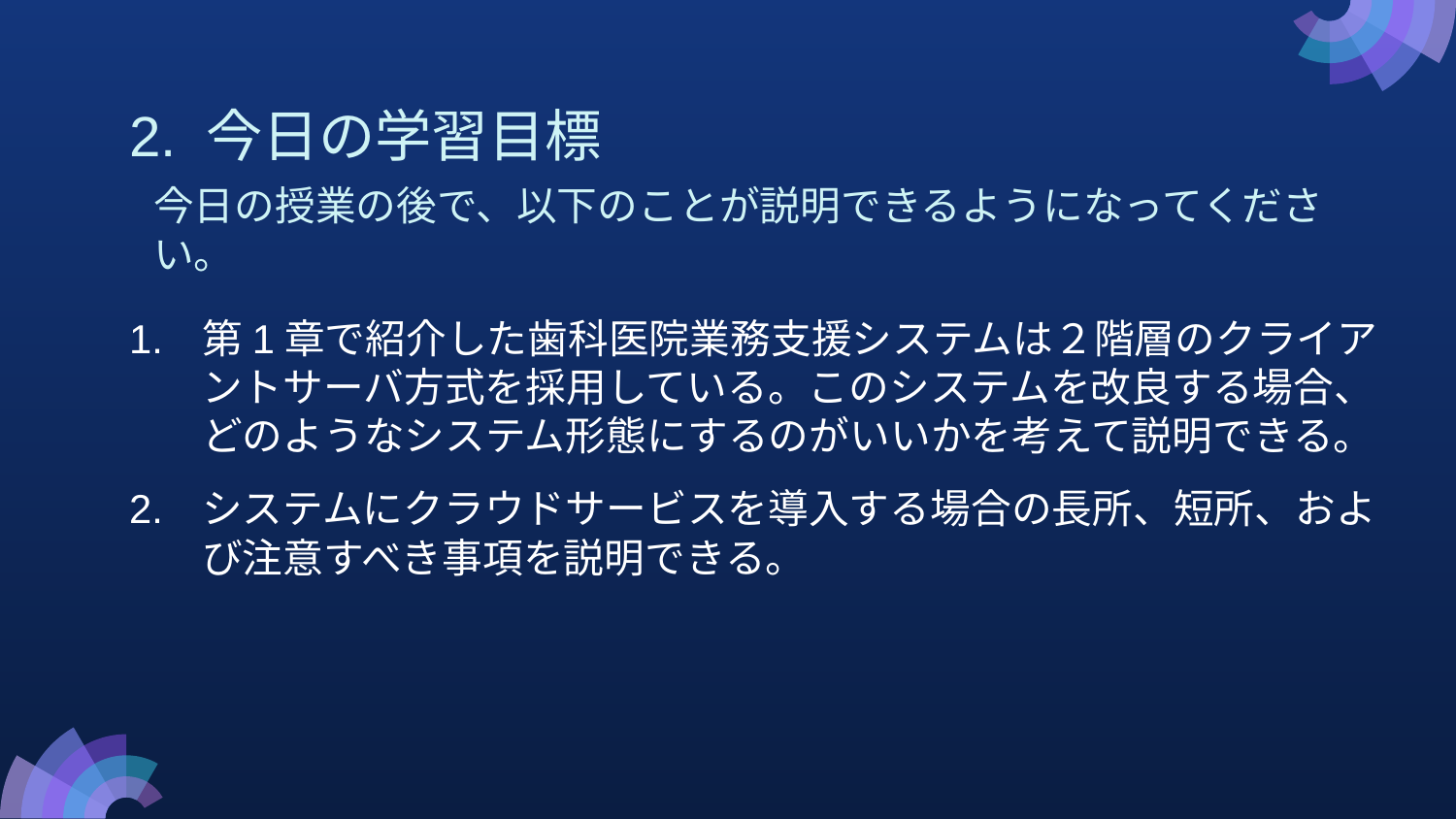

# 2. 今日の学習目標
今日の授業の後で、以下のことが説明できるようになってください。
第1章で紹介した歯科医院業務支援システムは２階層のクライアントサーバ方式を採用している。このシステムを改良する場合、どのようなシステム形態にするのがいいかを考えて説明できる。
システムにクラウドサービスを導入する場合の長所、短所、および注意すべき事項を説明できる。